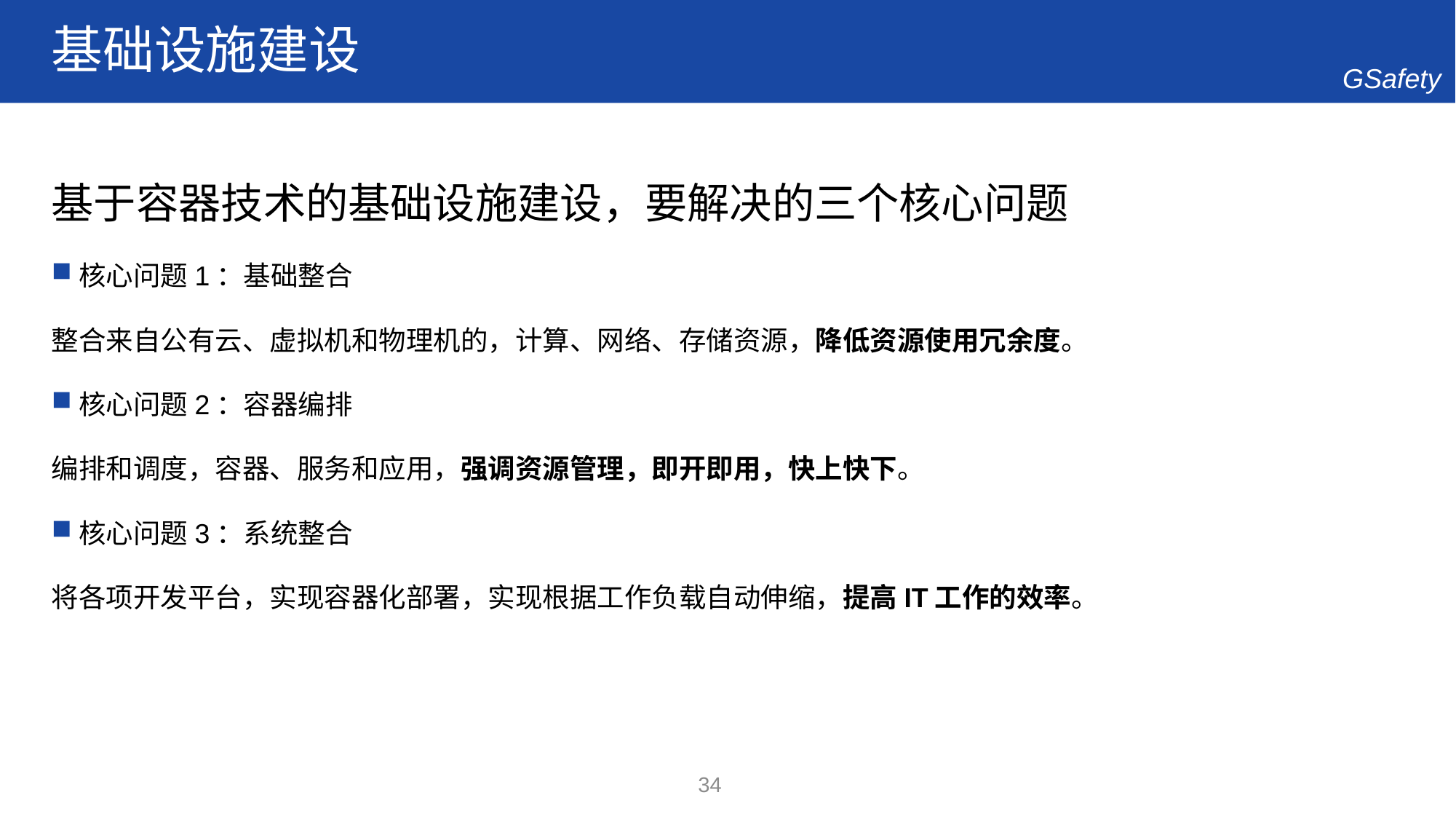

# 基础设施建设
基于容器技术的基础设施建设，要解决的三个核心问题
核心问题1：基础整合
整合来自公有云、虚拟机和物理机的，计算、网络、存储资源，降低资源使用冗余度。
核心问题2：容器编排
编排和调度，容器、服务和应用，强调资源管理，即开即用，快上快下。
核心问题3：系统整合
将各项开发平台，实现容器化部署，实现根据工作负载自动伸缩，提高IT工作的效率。
34